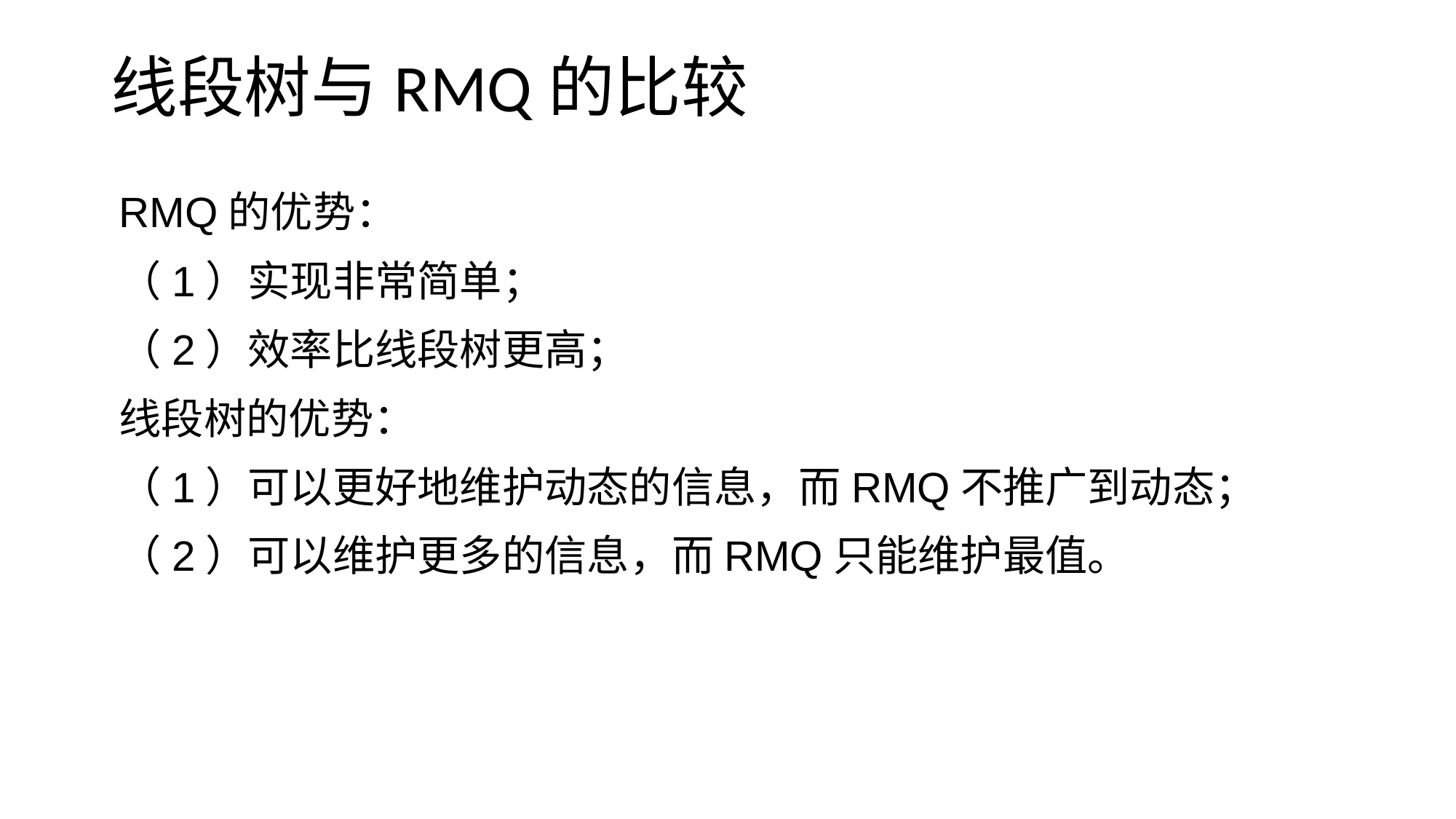

# 线段树与RMQ的比较
RMQ的优势：
（1）实现非常简单；
（2）效率比线段树更高；
线段树的优势：
（1）可以更好地维护动态的信息，而RMQ不推广到动态；
（2）可以维护更多的信息，而RMQ只能维护最值。